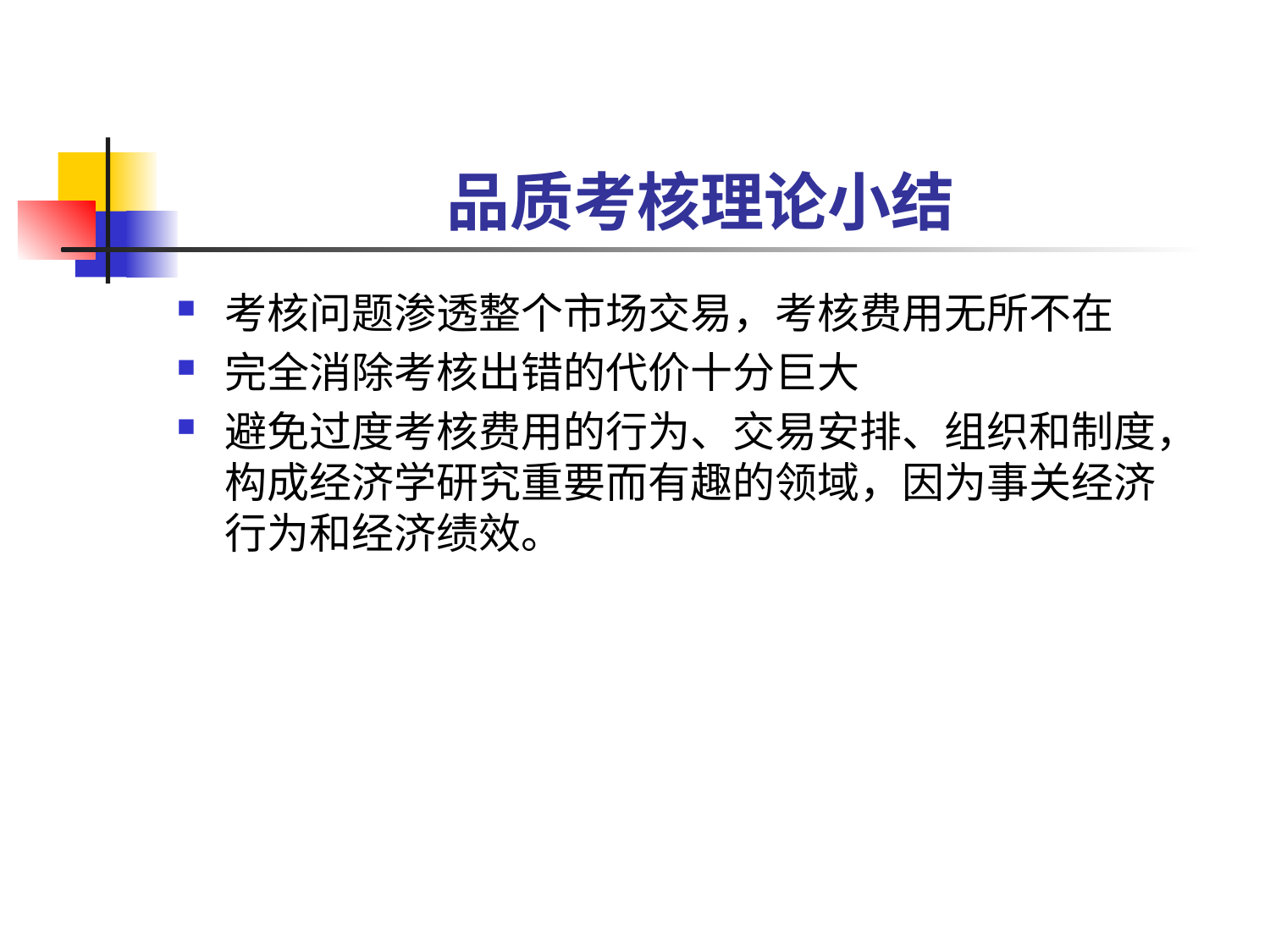

# 品质考核理论小结
考核问题渗透整个市场交易，考核费用无所不在
完全消除考核出错的代价十分巨大
避免过度考核费用的行为、交易安排、组织和制度，构成经济学研究重要而有趣的领域，因为事关经济行为和经济绩效。